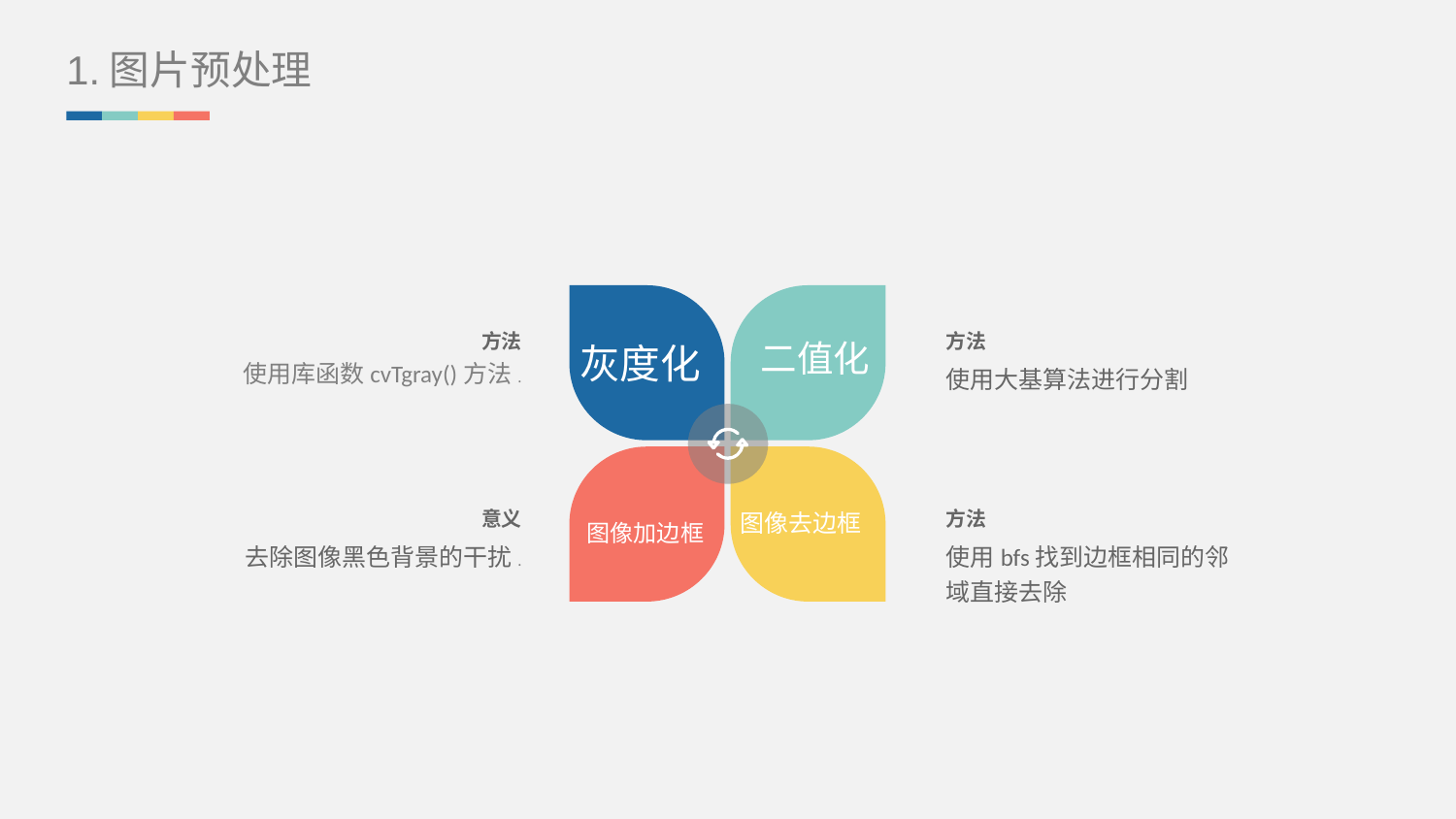

1.图片预处理

方法
使用库函数cvTgray()方法.
方法
使用大基算法进行分割
二值化
灰度化

图像加边框
意义
去除图像黑色背景的干扰.
方法
使用bfs找到边框相同的邻域直接去除
图像去边框